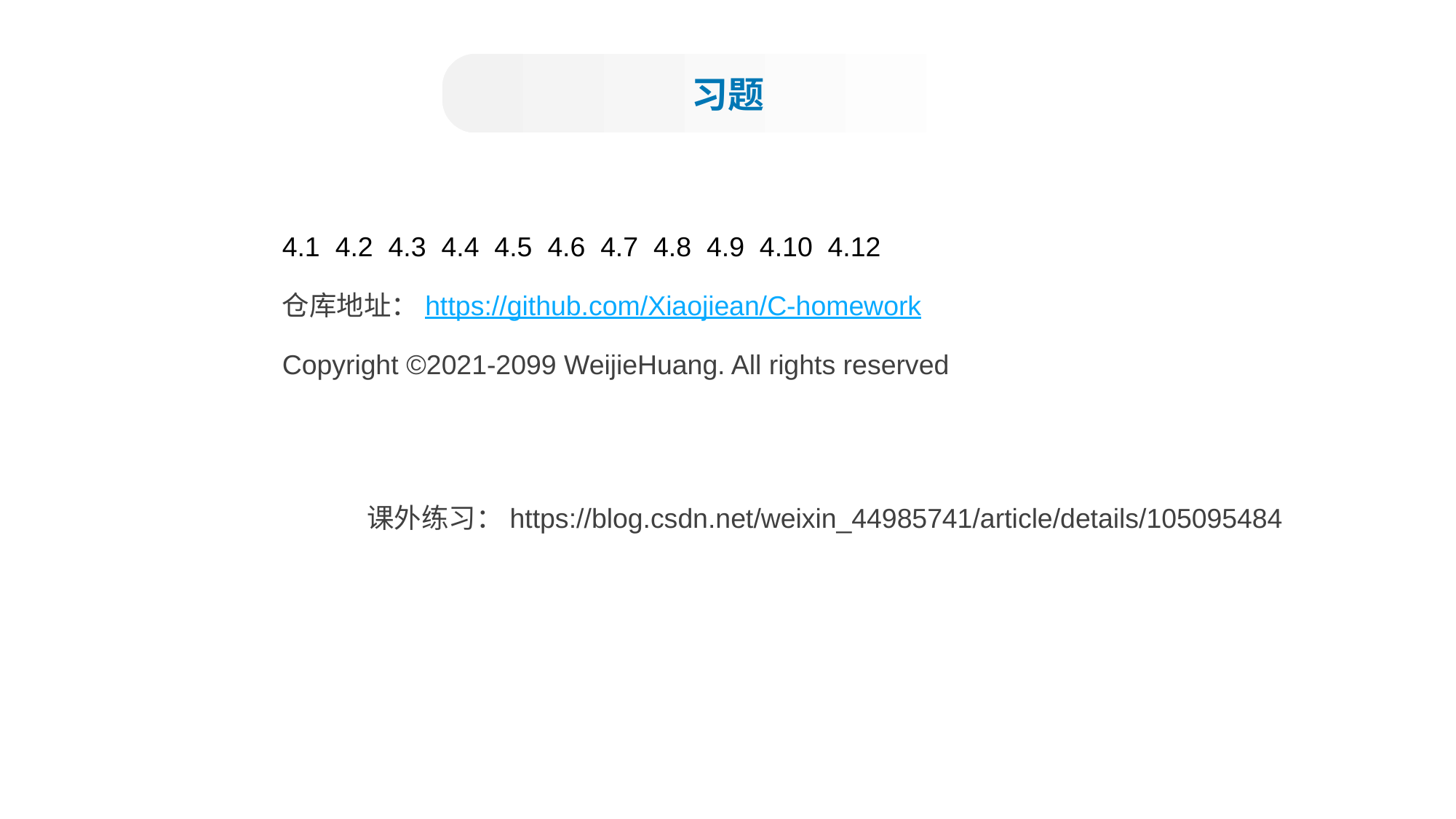

习题
4.1  4.2  4.3  4.4  4.5  4.6  4.7  4.8  4.9  4.10  4.12

仓库地址：https://github.com/Xiaojiean/C-homework

Copyright ©2021-2099 WeijieHuang. All rights reserved
课外练习：https://blog.csdn.net/weixin_44985741/article/details/105095484